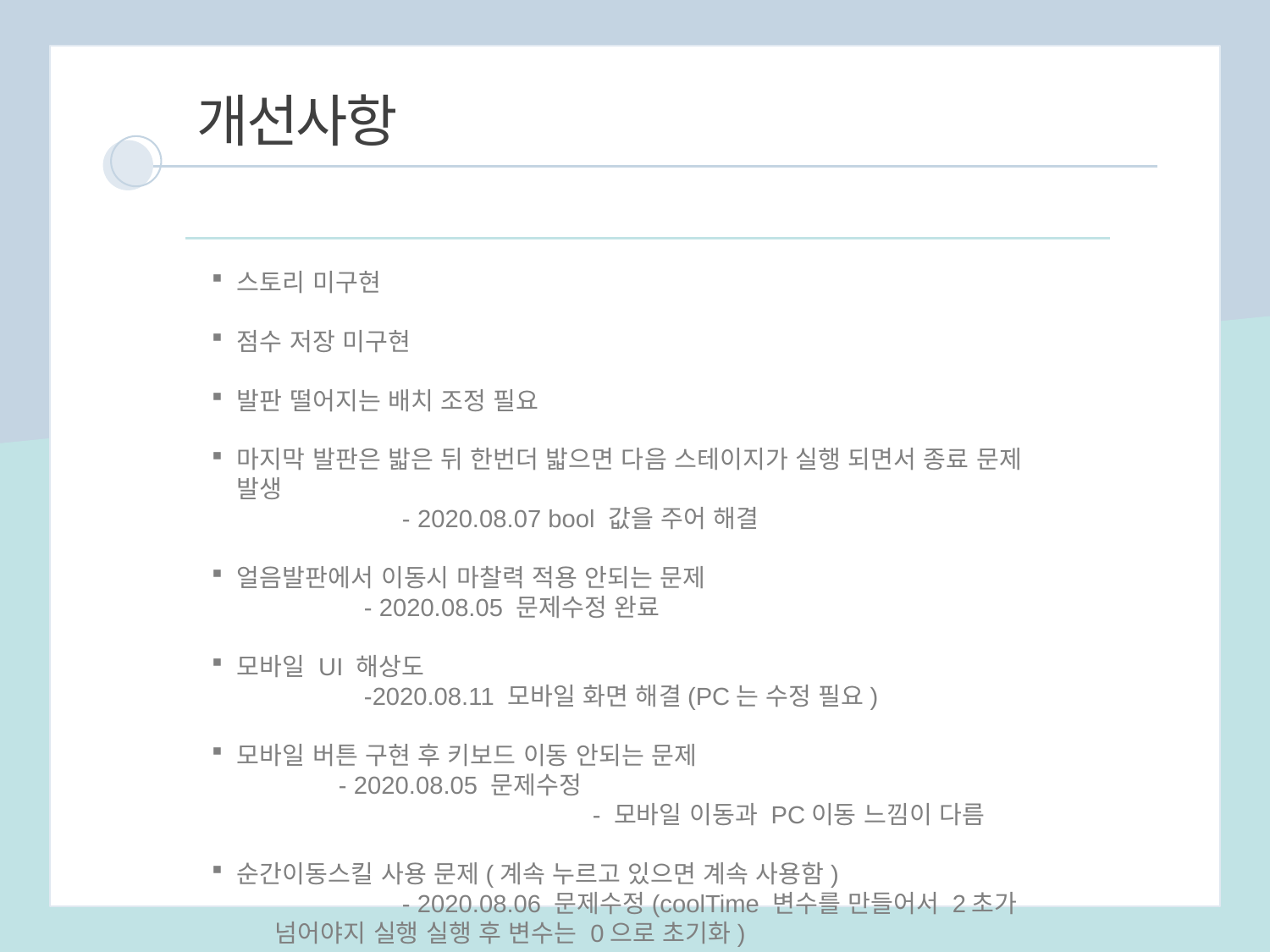

개선사항
스토리 미구현

점수 저장 미구현

발판 떨어지는 배치 조정 필요

마지막 발판은 밟은 뒤 한번더 밟으면 다음 스테이지가 실행 되면서 종료 문제 발생
	- 2020.08.07 bool 값을 주어 해결

얼음발판에서 이동시 마찰력 적용 안되는 문제
		- 2020.08.05 문제수정 완료

모바일 UI 해상도
		-2020.08.11 모바일 화면 해결(PC는 수정 필요)

모바일 버튼 구현 후 키보드 이동 안되는 문제
- 2020.08.05 문제수정
		- 모바일 이동과 PC이동 느낌이 다름

순간이동스킬 사용 문제(계속 누르고 있으면 계속 사용함)
	- 2020.08.06 문제수정(coolTime 변수를 만들어서 2초가 넘어야지 실행 실행 후 변수는 0으로 초기화)